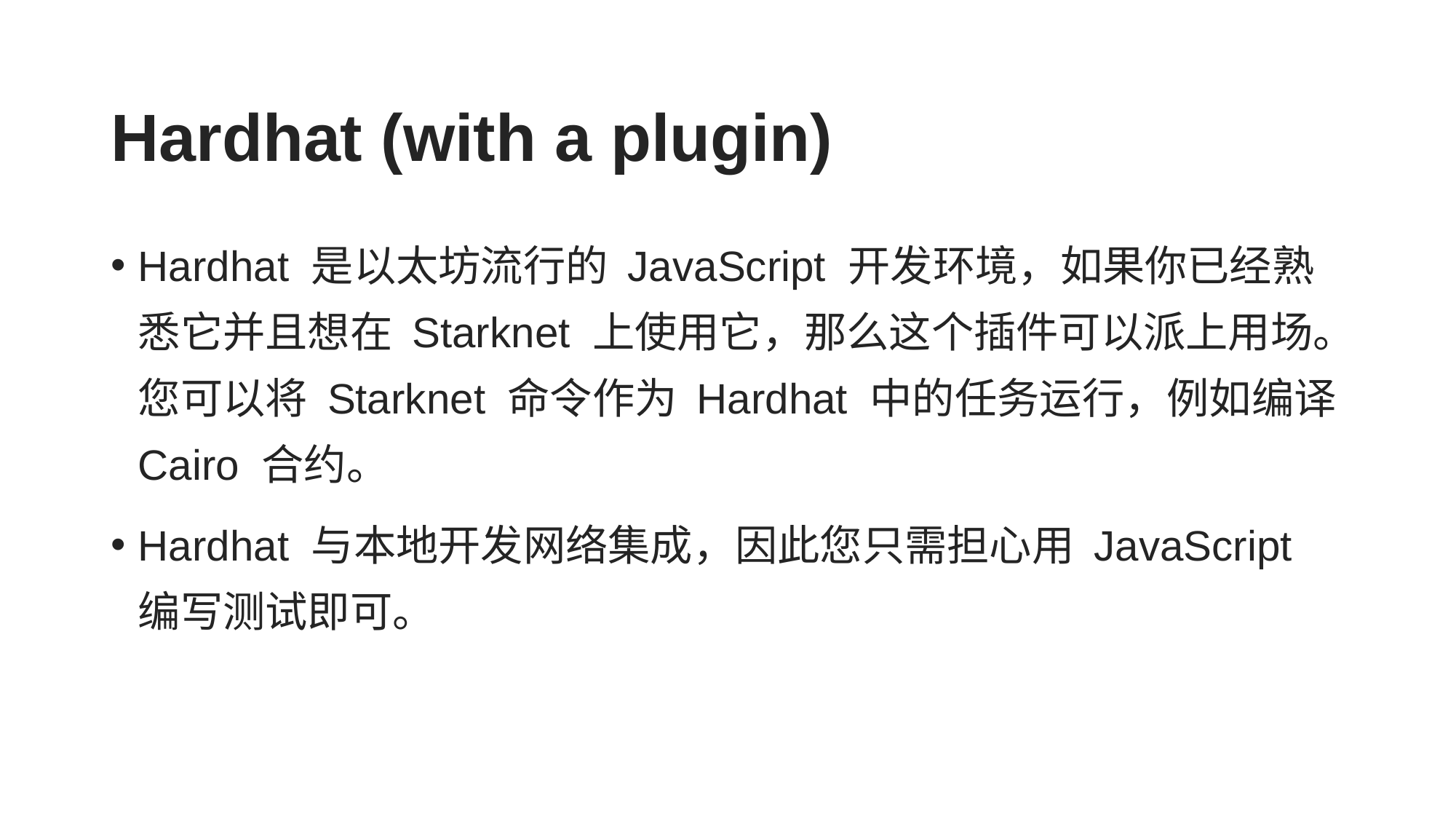

# Hardhat (with a plugin)
Hardhat 是以太坊流行的 JavaScript 开发环境，如果你已经熟悉它并且想在 Starknet 上使用它，那么这个插件可以派上用场。您可以将 Starknet 命令作为 Hardhat 中的任务运行，例如编译 Cairo 合约。
Hardhat 与本地开发网络集成，因此您只需担心用 JavaScript 编写测试即可。